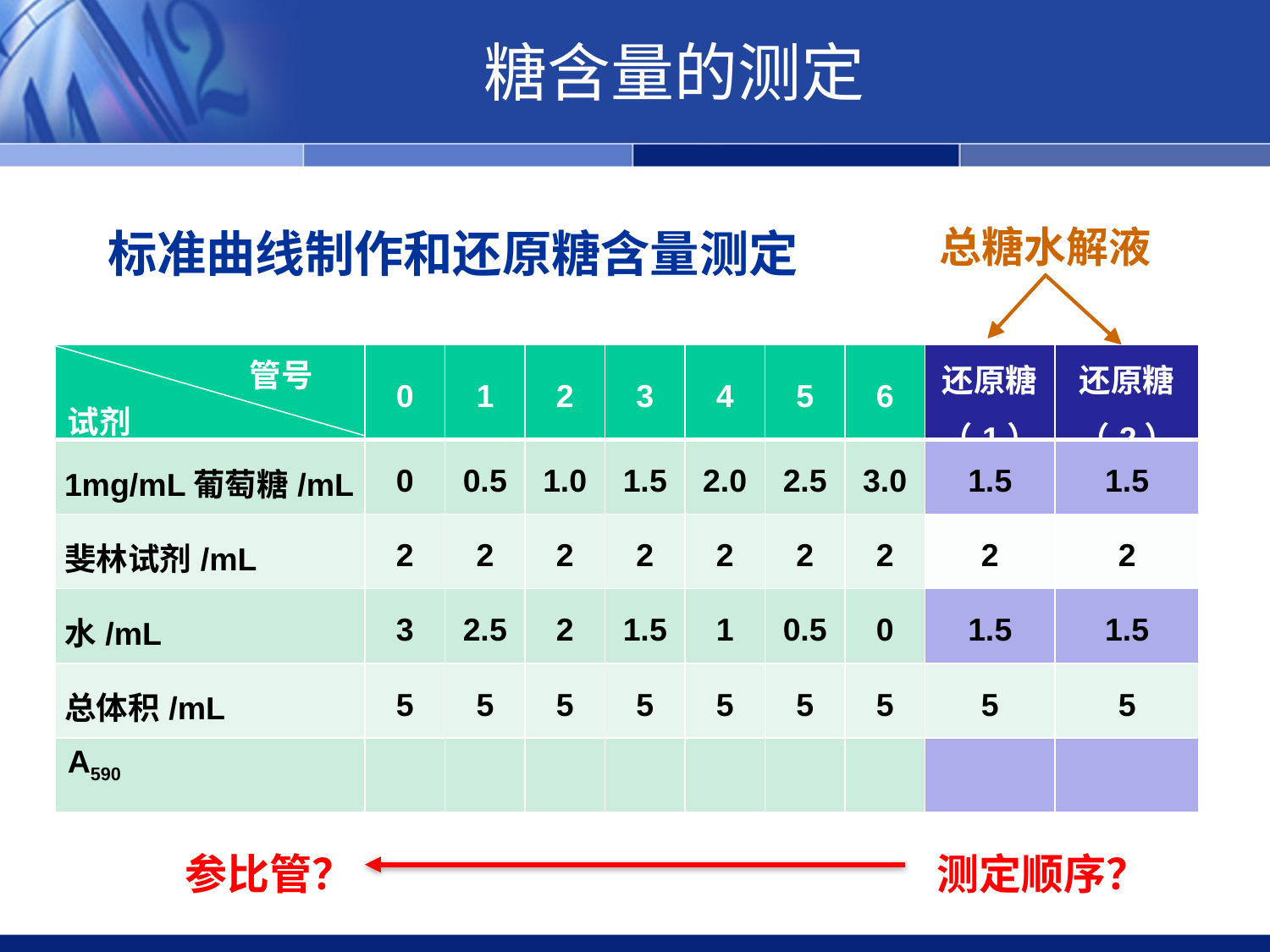

糖含量的测定
总糖水解液
标准曲线制作和还原糖含量测定

| 管号 试剂 | 0 | 1 | 2 | 3 | 4 | 5 | 6 | 还原糖（1） | 还原糖（2） |
| --- | --- | --- | --- | --- | --- | --- | --- | --- | --- |
| 1mg/mL葡萄糖/mL | 0 | 0.5 | 1.0 | 1.5 | 2.0 | 2.5 | 3.0 | 1.5 | 1.5 |
| 斐林试剂/mL | 2 | 2 | 2 | 2 | 2 | 2 | 2 | 2 | 2 |
| 水/mL | 3 | 2.5 | 2 | 1.5 | 1 | 0.5 | 0 | 1.5 | 1.5 |
| 总体积/mL | 5 | 5 | 5 | 5 | 5 | 5 | 5 | 5 | 5 |
| A590 |  |  |  |  |  |  |  |  |  |
参比管？
测定顺序？